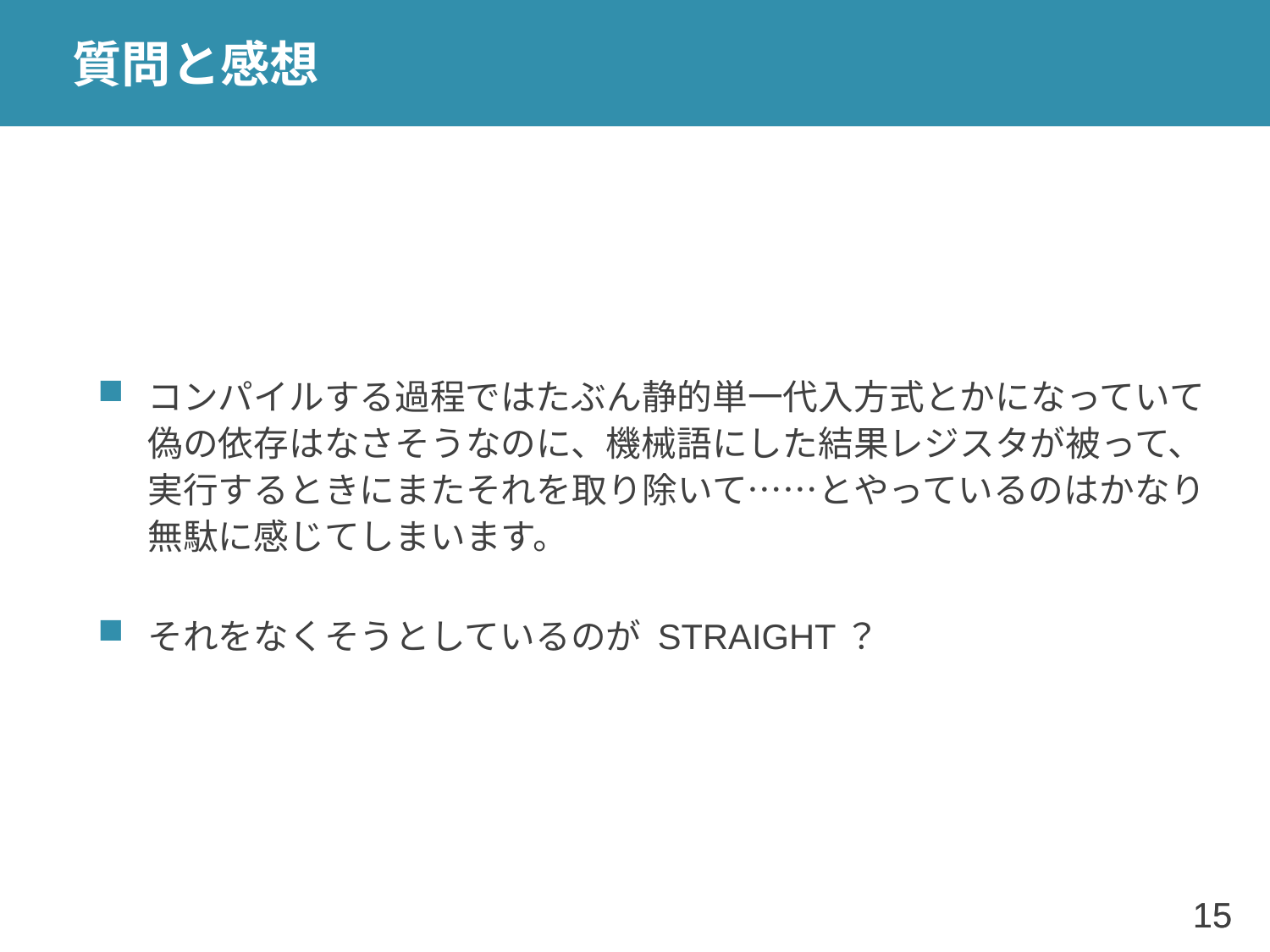

# 質問と感想
コンパイルする過程ではたぶん静的単一代入方式とかになっていて偽の依存はなさそうなのに、機械語にした結果レジスタが被って、実行するときにまたそれを取り除いて……とやっているのはかなり無駄に感じてしまいます。
それをなくそうとしているのが STRAIGHT？